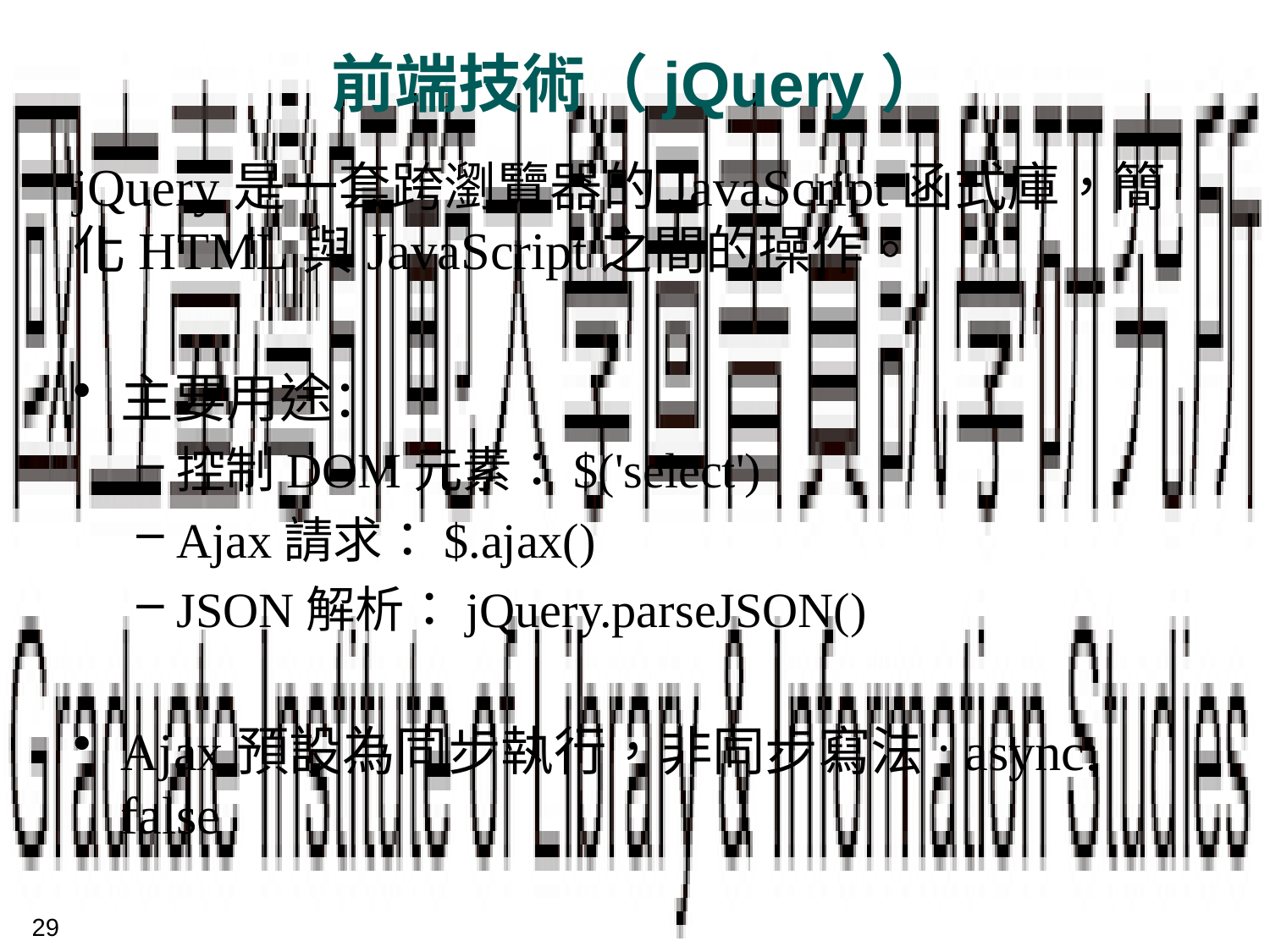

# 前端技術（jQuery）
jQuery是一套跨瀏覽器的JavaScript函式庫，簡化HTML與JavaScript之間的操作。

主要用途：
控制DOM元素：$('select')
Ajax請求：$.ajax()
JSON解析：jQuery.parseJSON()

Ajax預設為同步執行，非同步寫法: async: false
29